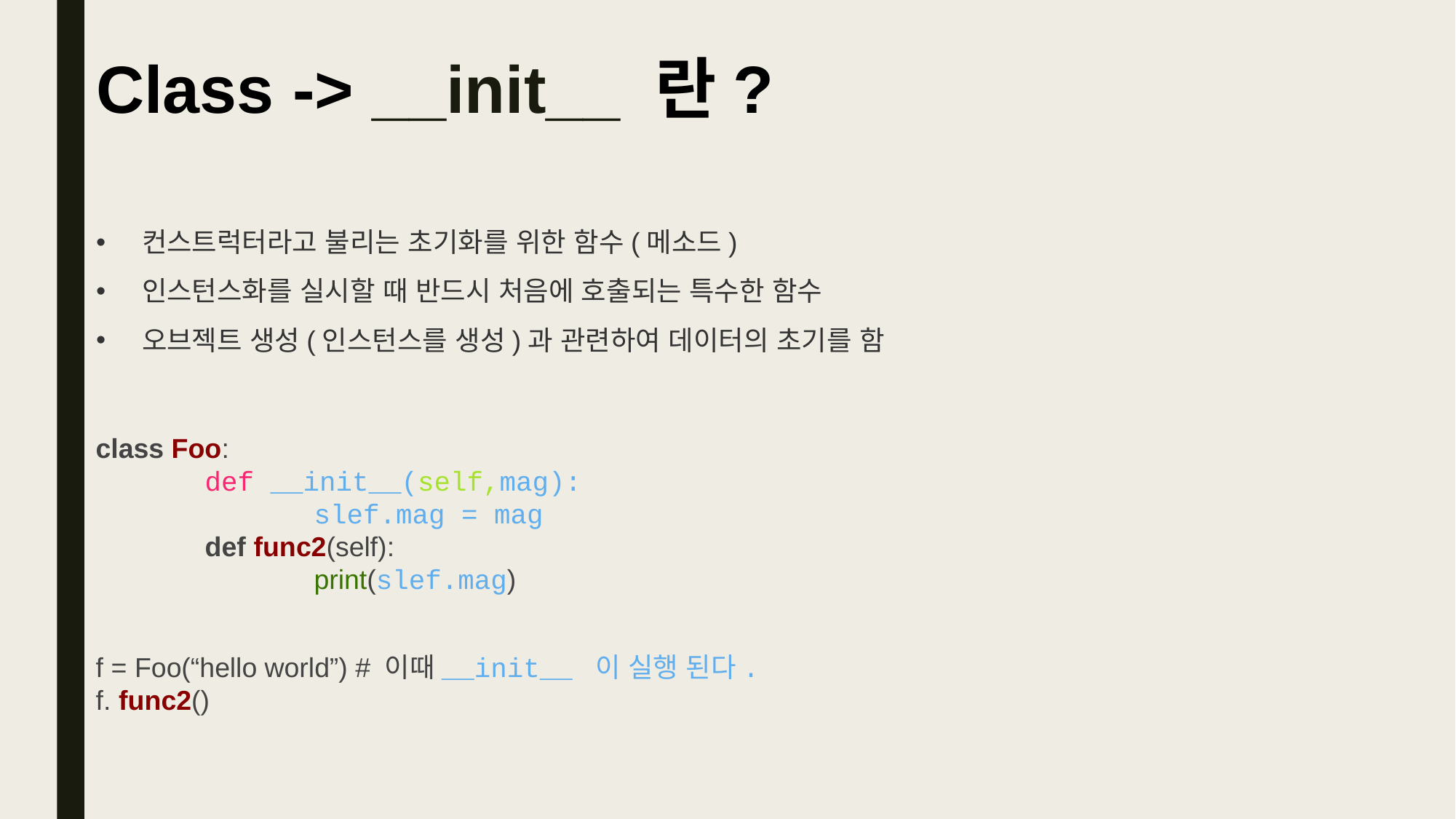

# Class -> __init__ 란?
컨스트럭터라고 불리는 초기화를 위한 함수(메소드)
인스턴스화를 실시할 때 반드시 처음에 호출되는 특수한 함수
오브젝트 생성(인스턴스를 생성)과 관련하여 데이터의 초기를 함
class Foo:
	def __init__(self,mag):
		slef.mag = mag
	def func2(self):
		print(slef.mag)
f = Foo(“hello world”) # 이때__init__ 이 실행 된다.
f. func2()